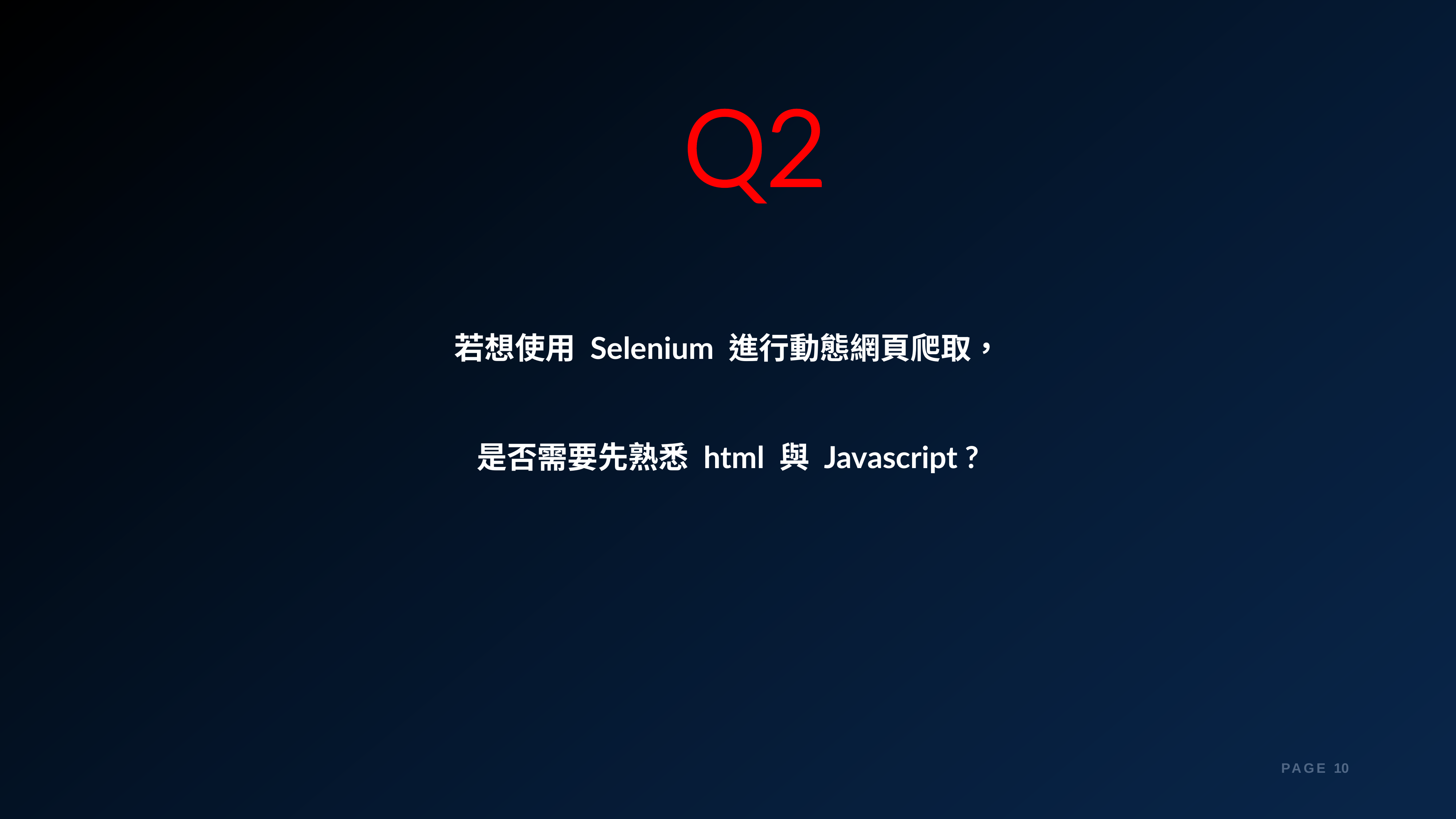

Q2
若想使用 Selenium 進行動態網頁爬取，

是否需要先熟悉 html 與 Javascript ?